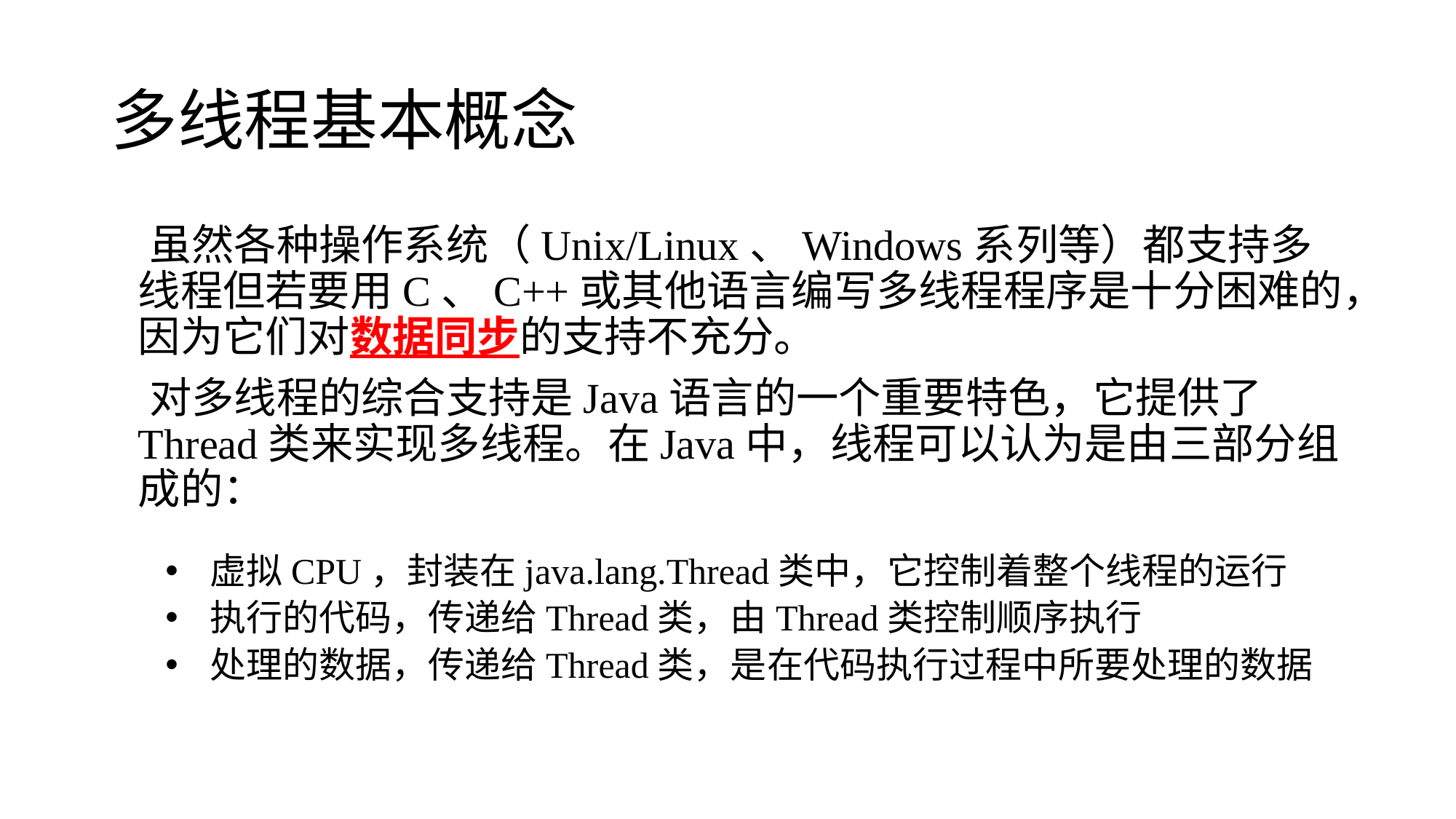

# 多线程基本概念
   虽然各种操作系统（Unix/Linux、Windows系列等）都支持多线程但若要用C、C++或其他语言编写多线程程序是十分困难的，因为它们对数据同步的支持不充分。
   对多线程的综合支持是Java语言的一个重要特色，它提供了Thread类来实现多线程。在Java中，线程可以认为是由三部分组成的：

 虚拟CPU，封装在java.lang.Thread类中，它控制着整个线程的运行
 执行的代码，传递给Thread类，由Thread类控制顺序执行
 处理的数据，传递给Thread类，是在代码执行过程中所要处理的数据